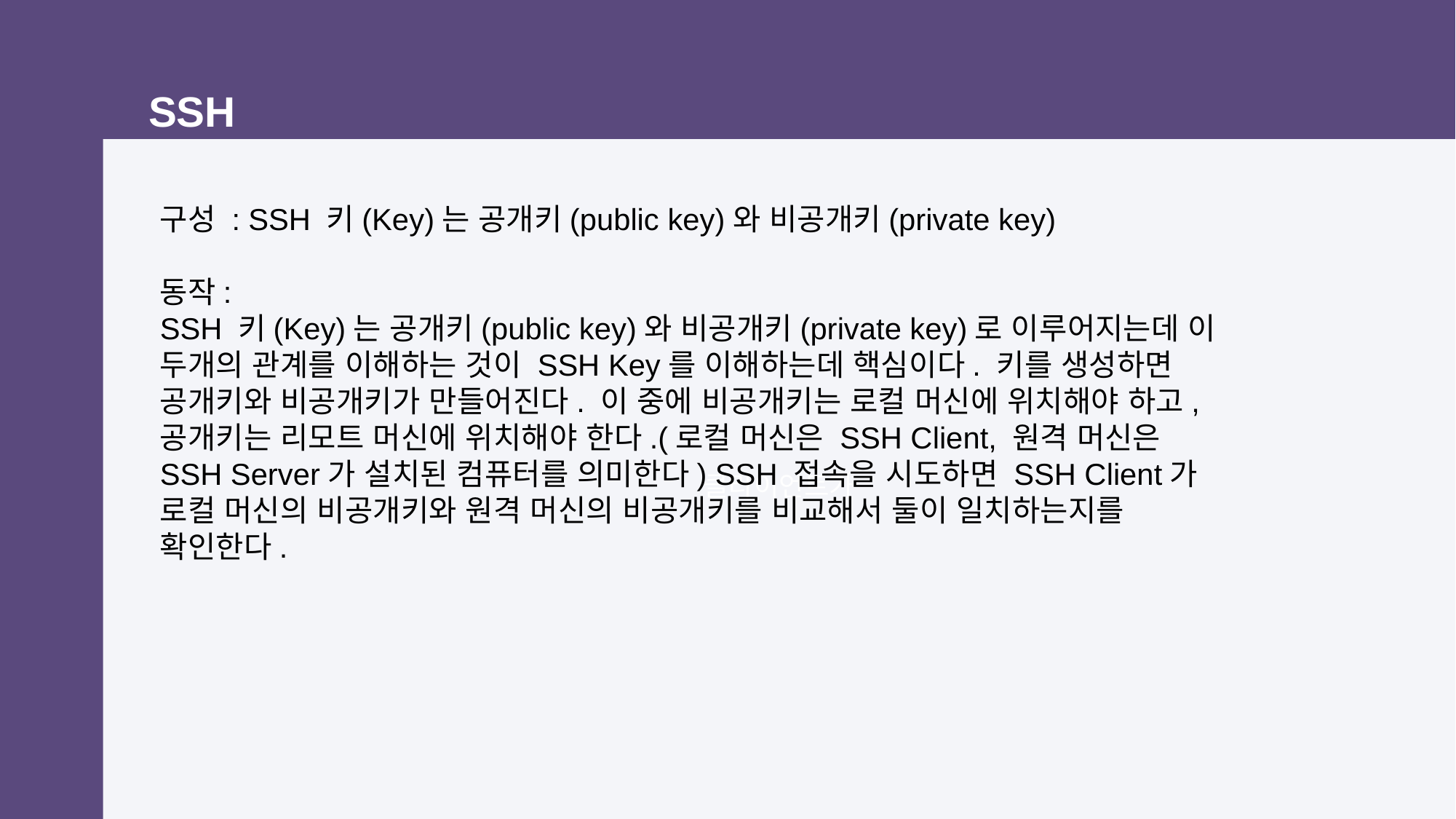

SSH

클라이언트가
구성 : SSH 키(Key)는 공개키(public key)와 비공개키(private key)

동작:
SSH 키(Key)는 공개키(public key)와 비공개키(private key)로 이루어지는데 이 두개의 관계를 이해하는 것이 SSH Key를 이해하는데 핵심이다. 키를 생성하면 공개키와 비공개키가 만들어진다. 이 중에 비공개키는 로컬 머신에 위치해야 하고, 공개키는 리모트 머신에 위치해야 한다.(로컬 머신은 SSH Client, 원격 머신은 SSH Server가 설치된 컴퓨터를 의미한다) SSH 접속을 시도하면 SSH Client가 로컬 머신의 비공개키와 원격 머신의 비공개키를 비교해서 둘이 일치하는지를 확인한다.